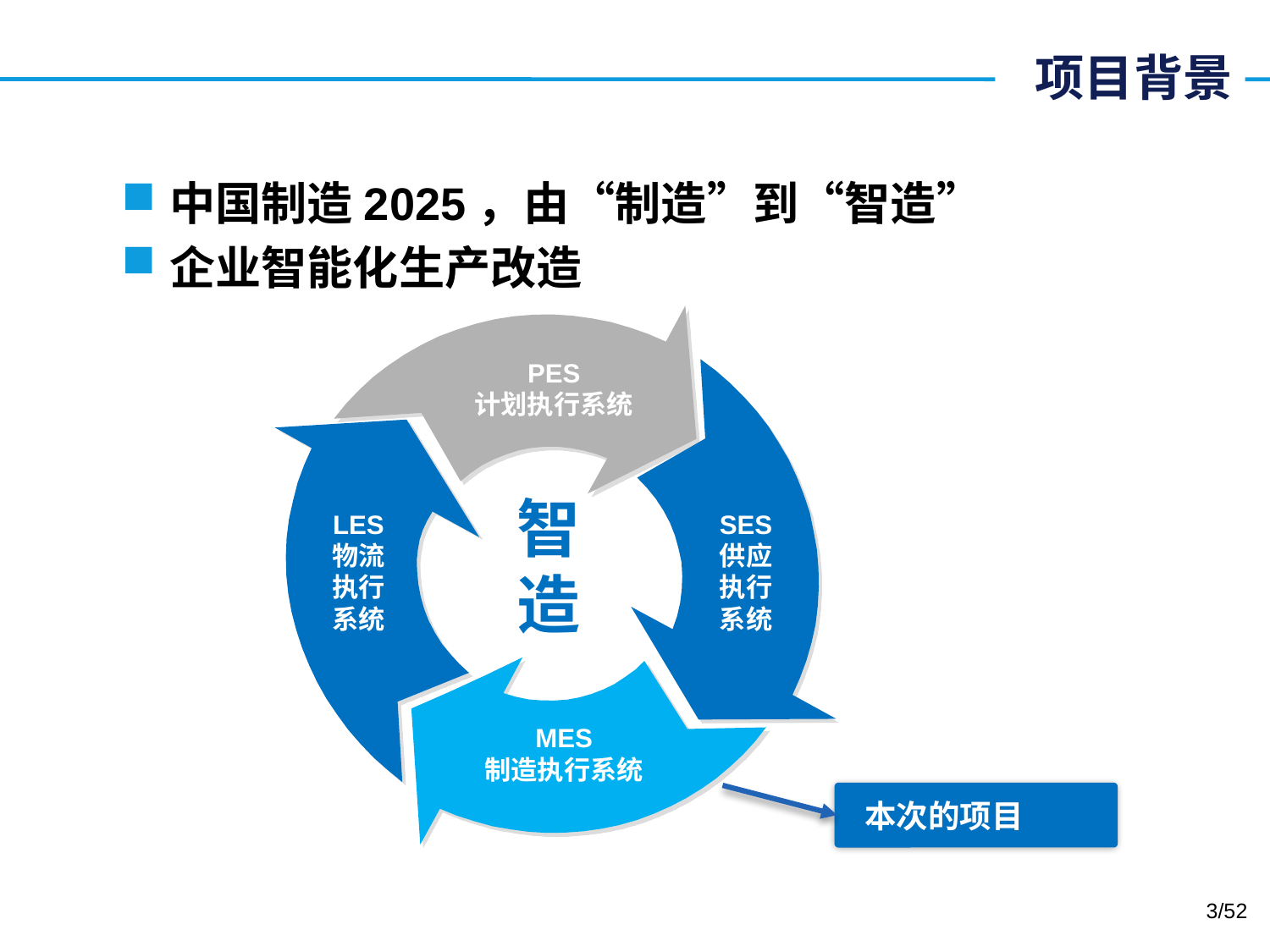

# 项目背景
中国制造2025，由“制造”到“智造”
企业智能化生产改造

PES
计划执行系统

SES
供应
执行
系统

LES
物流
执行
系统
智造

MES
制造执行系统

 本次的项目
3/52